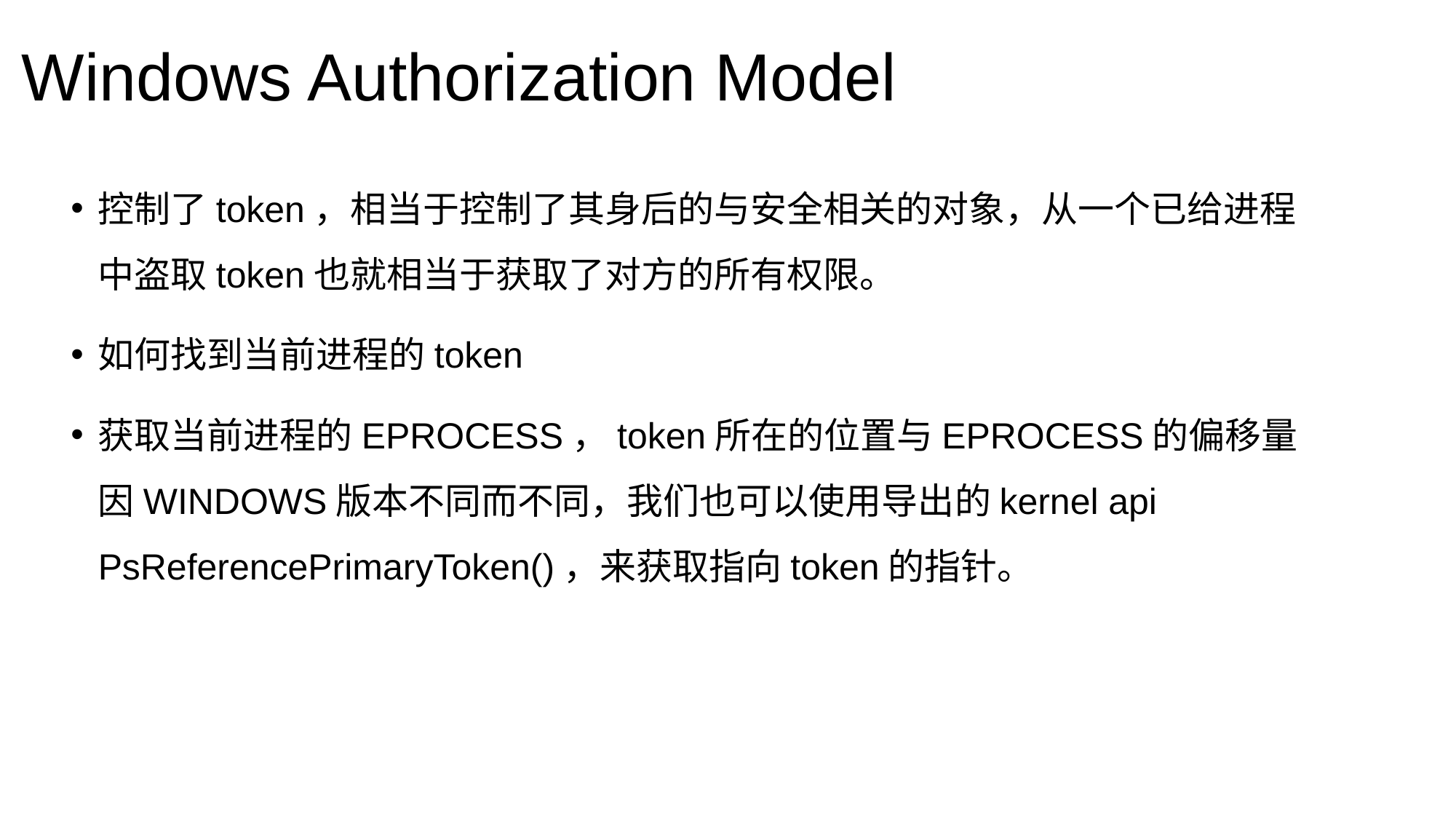

# Windows Authorization Model
控制了token，相当于控制了其身后的与安全相关的对象，从一个已给进程中盗取token也就相当于获取了对方的所有权限。
如何找到当前进程的token
获取当前进程的EPROCESS，token所在的位置与EPROCESS的偏移量因WINDOWS版本不同而不同，我们也可以使用导出的kernel api PsReferencePrimaryToken()，来获取指向token的指针。